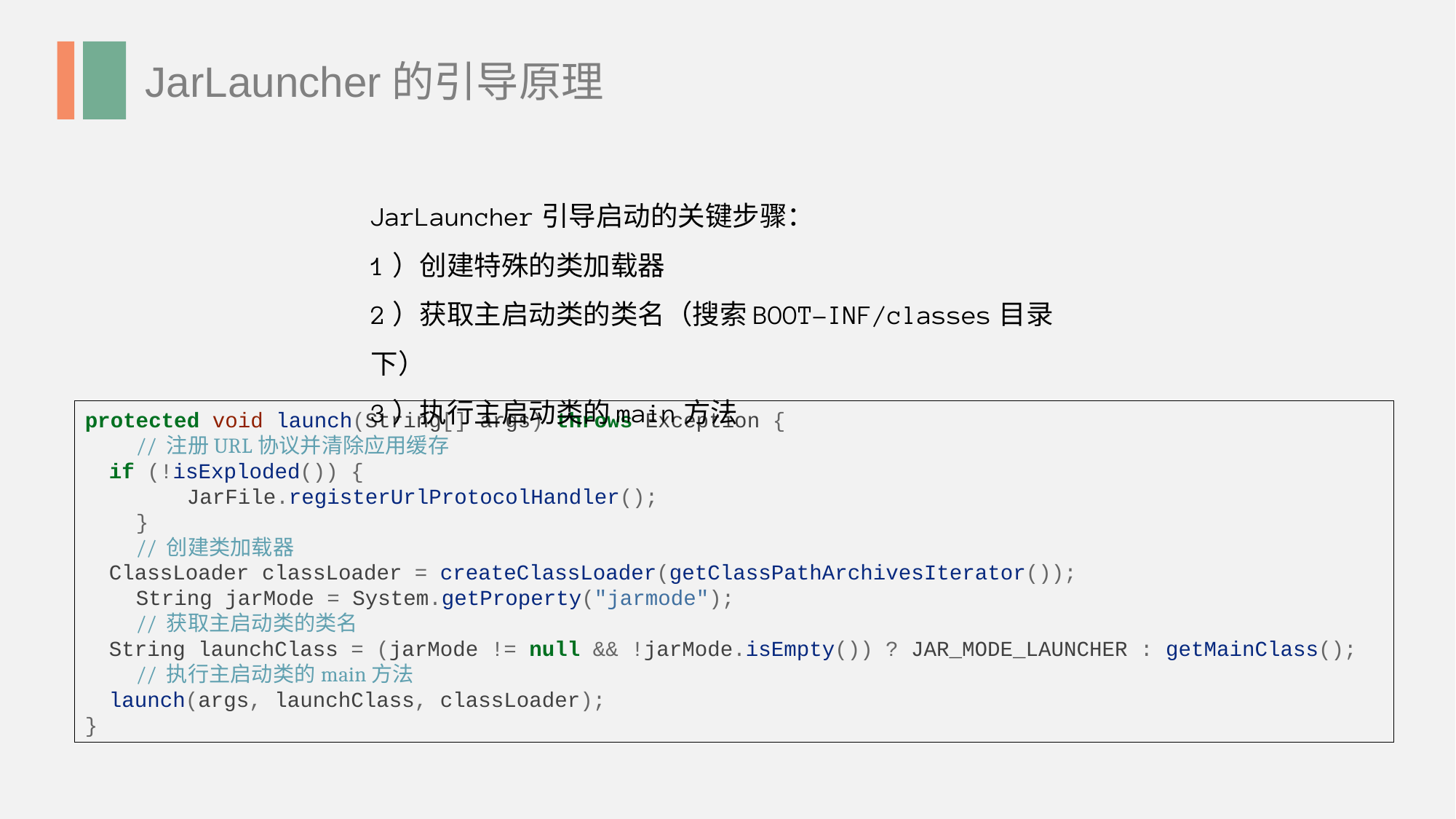

JarLauncher的引导原理
JarLauncher引导启动的关键步骤：
1）创建特殊的类加载器
2）获取主启动类的类名（搜索BOOT-INF/classes目录下）
3）执行主启动类的main方法
protected void launch(String[] args) throws Exception {
    // 注册URL协议并清除应用缓存
    if (!isExploded()) {
        JarFile.registerUrlProtocolHandler();
    }
    // 创建类加载器
    ClassLoader classLoader = createClassLoader(getClassPathArchivesIterator());
    String jarMode = System.getProperty("jarmode");
    // 获取主启动类的类名
    String launchClass = (jarMode != null && !jarMode.isEmpty()) ? JAR_MODE_LAUNCHER : getMainClass();
    // 执行主启动类的main方法
    launch(args, launchClass, classLoader);
}